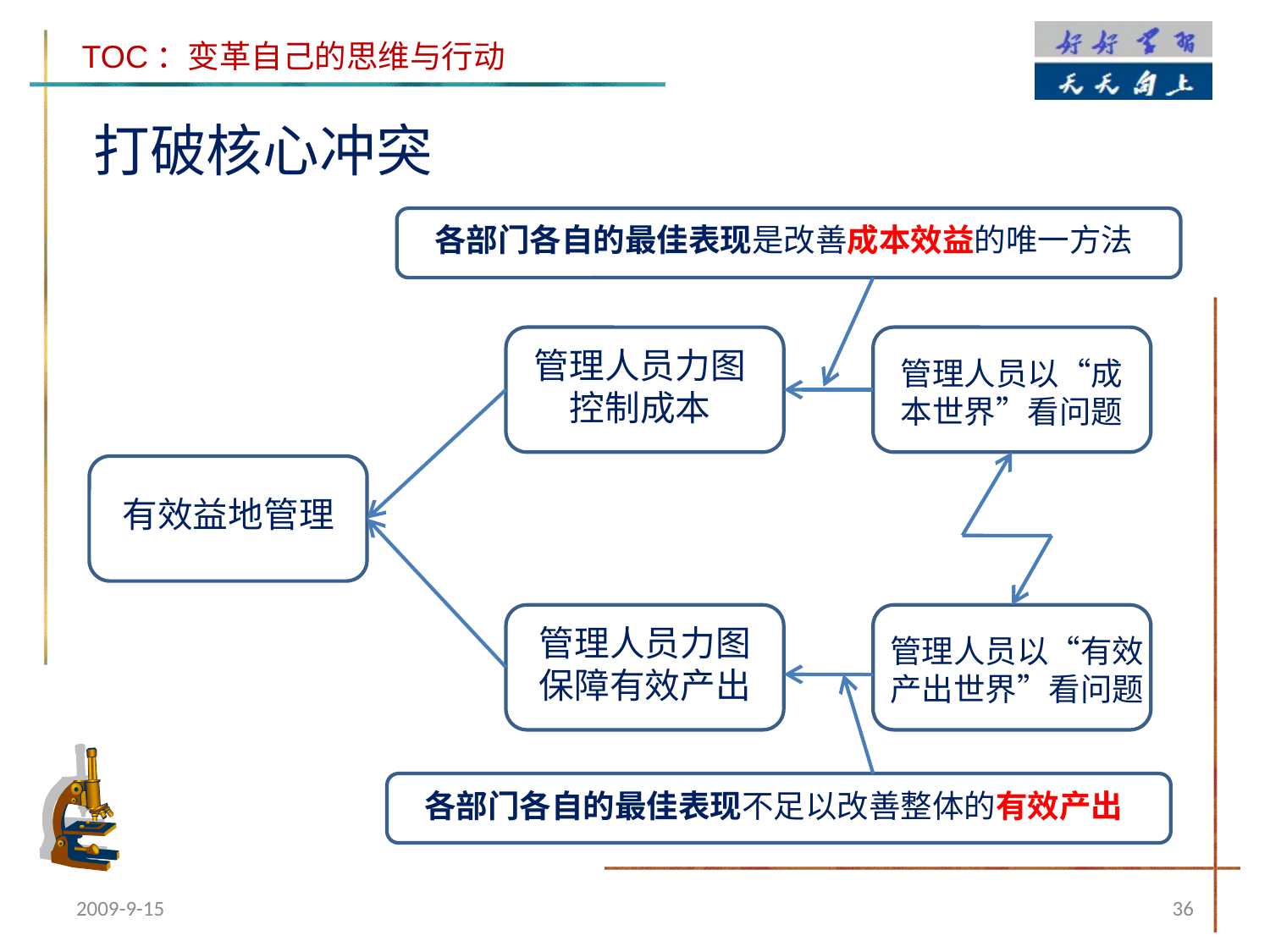

打破核心冲突

各部门各自的最佳表现是改善成本效益的唯一方法

管理人员力图控制成本
管理人员以“成本世界”看问题

有效益地管理

管理人员力图保障有效产出
管理人员以“有效产出世界”看问题

各部门各自的最佳表现不足以改善整体的有效产出
2009-9-15
36